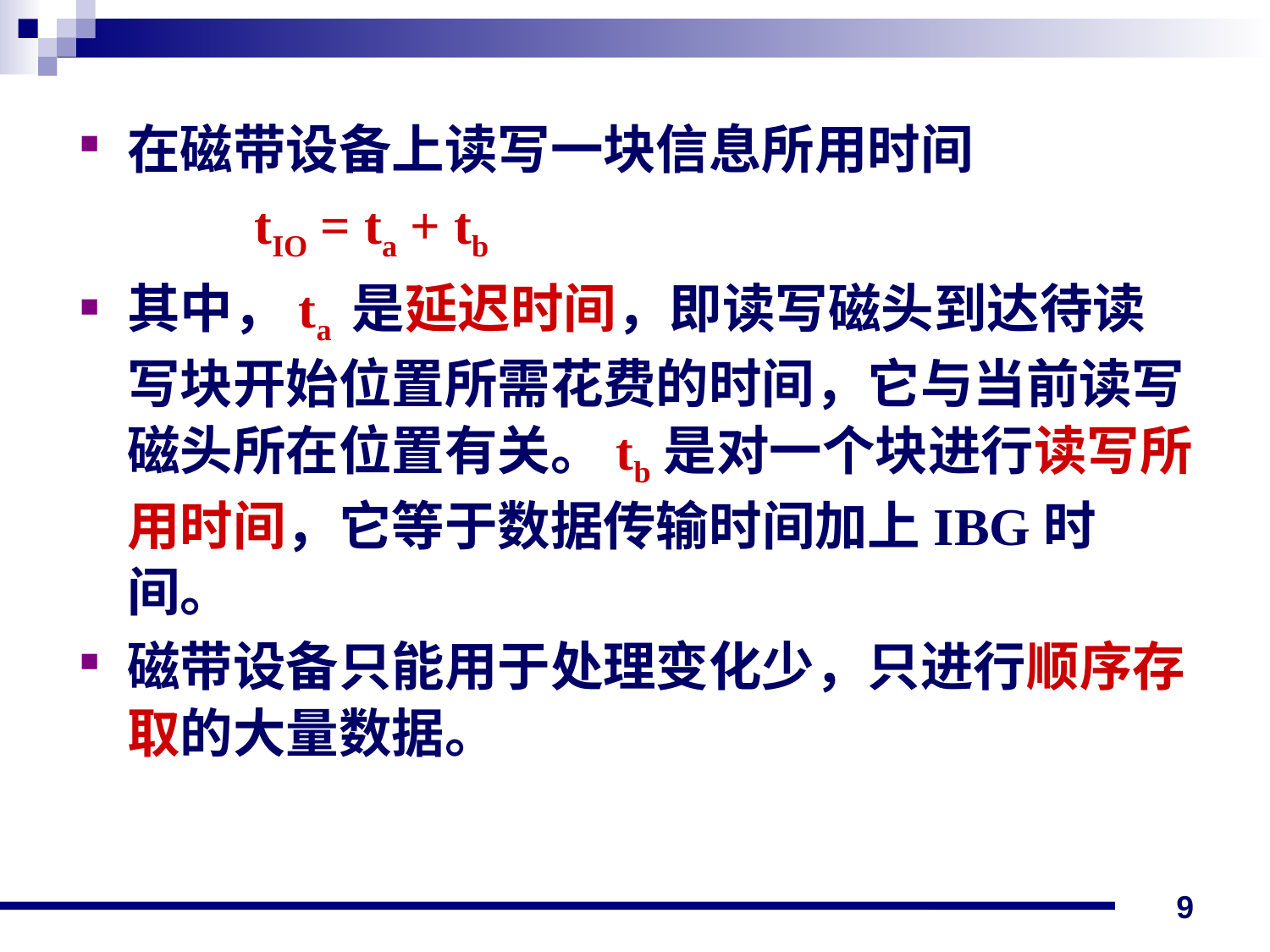

在磁带设备上读写一块信息所用时间
		tIO = ta + tb
其中，ta 是延迟时间，即读写磁头到达待读写块开始位置所需花费的时间，它与当前读写磁头所在位置有关。tb是对一个块进行读写所用时间，它等于数据传输时间加上IBG时间。
磁带设备只能用于处理变化少，只进行顺序存取的大量数据。
9